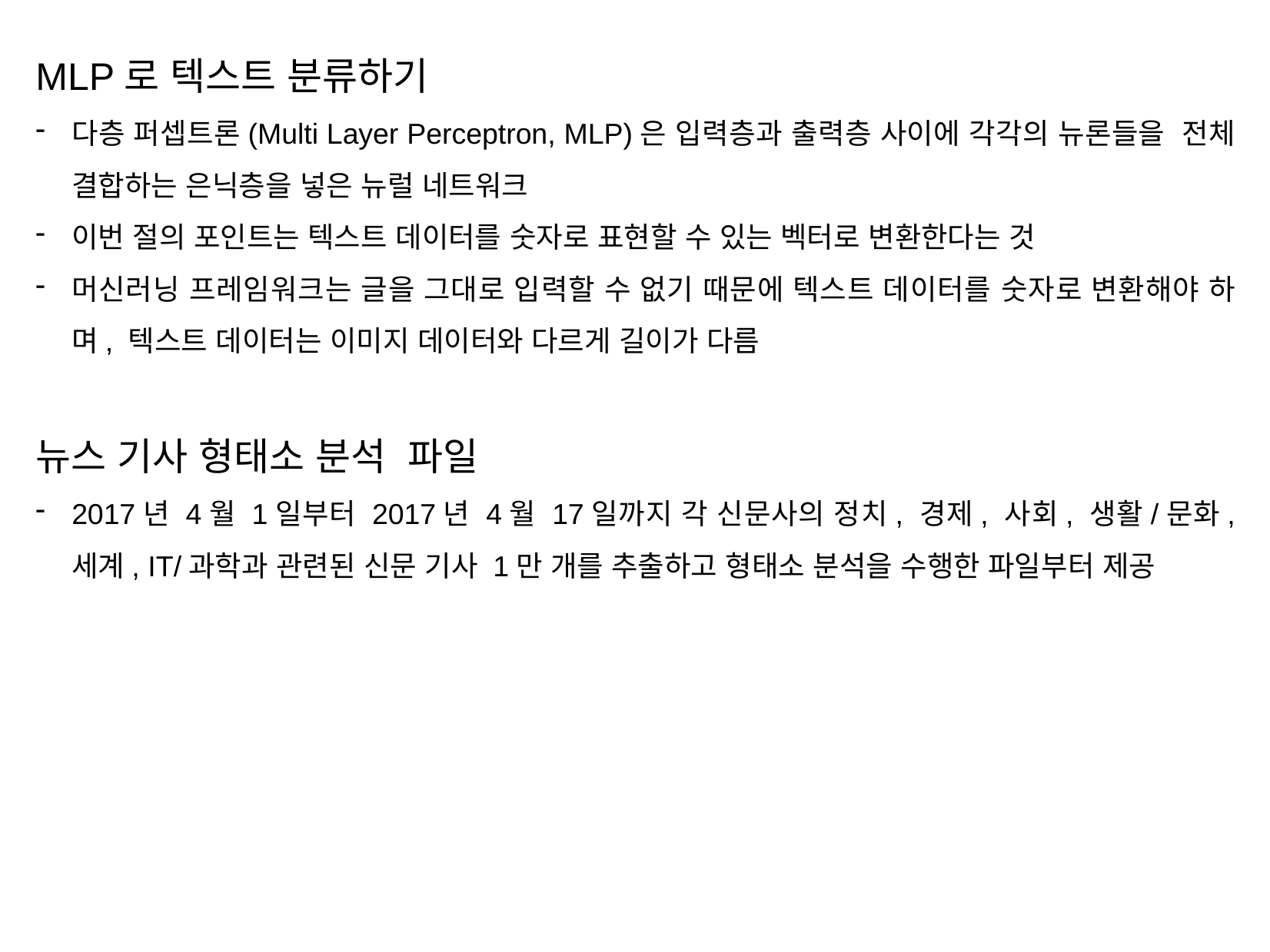

MLP로 텍스트 분류하기
다층 퍼셉트론(Multi Layer Perceptron, MLP)은 입력층과 출력층 사이에 각각의 뉴론들을  전체 결합하는 은닉층을 넣은 뉴럴 네트워크
이번 절의 포인트는 텍스트 데이터를 숫자로 표현할 수 있는 벡터로 변환한다는 것
머신러닝 프레임워크는 글을 그대로 입력할 수 없기 때문에 텍스트 데이터를 숫자로 변환해야 하며, 텍스트 데이터는 이미지 데이터와 다르게 길이가 다름

뉴스 기사 형태소 분석  파일
2017년 4월 1일부터 2017년 4월 17일까지 각 신문사의 정치, 경제, 사회, 생활/문화, 세계, IT/과학과 관련된 신문 기사 1만 개를 추출하고 형태소 분석을 수행한 파일부터 제공